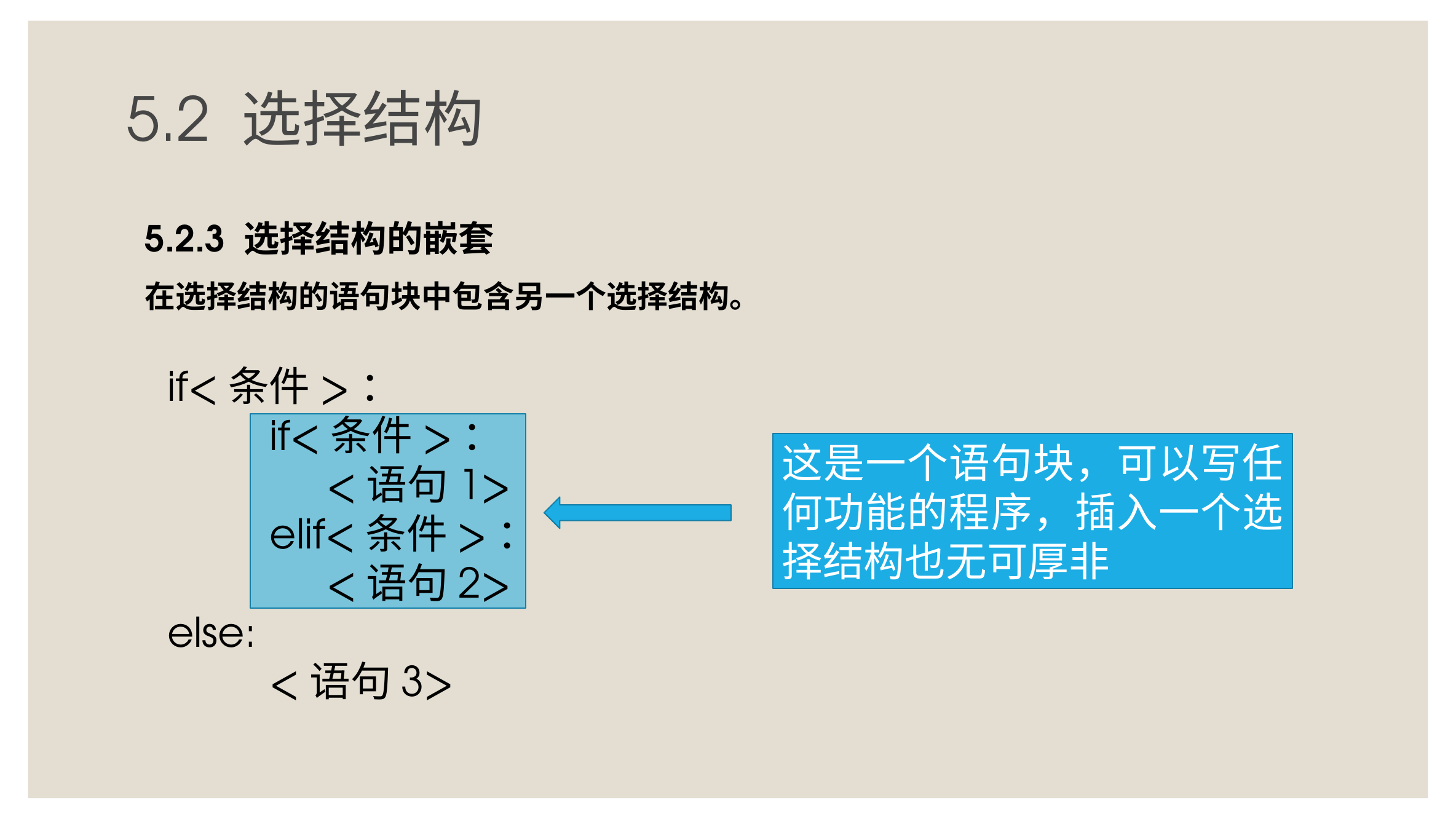

# 5.2 选择结构
5.2.3 选择结构的嵌套
在选择结构的语句块中包含另一个选择结构。
 if<条件>：
          if<条件>：
               <语句1>
          elif<条件>：
               <语句2>
 else:
          <语句3>

这是一个语句块，可以写任何功能的程序，插入一个选择结构也无可厚非